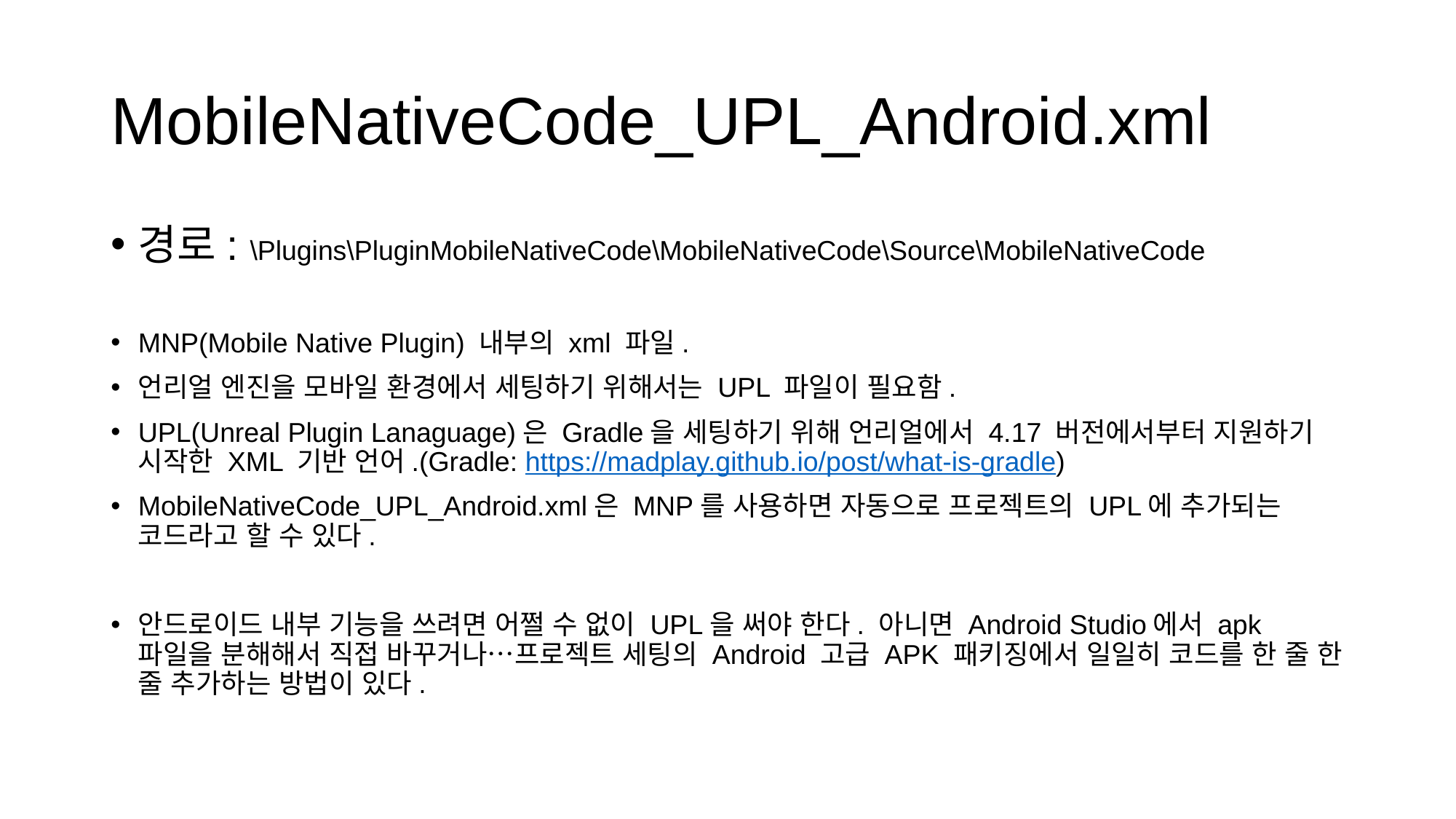

# MobileNativeCode_UPL_Android.xml
경로: \Plugins\PluginMobileNativeCode\MobileNativeCode\Source\MobileNativeCode

MNP(Mobile Native Plugin) 내부의 xml 파일.
언리얼 엔진을 모바일 환경에서 세팅하기 위해서는 UPL 파일이 필요함.
UPL(Unreal Plugin Lanaguage)은 Gradle을 세팅하기 위해 언리얼에서 4.17 버전에서부터 지원하기 시작한 XML 기반 언어.(Gradle: https://madplay.github.io/post/what-is-gradle)
MobileNativeCode_UPL_Android.xml은 MNP를 사용하면 자동으로 프로젝트의 UPL에 추가되는 코드라고 할 수 있다.

안드로이드 내부 기능을 쓰려면 어쩔 수 없이 UPL을 써야 한다. 아니면 Android Studio에서 apk 파일을 분해해서 직접 바꾸거나…프로젝트 세팅의 Android 고급 APK 패키징에서 일일히 코드를 한 줄 한 줄 추가하는 방법이 있다.